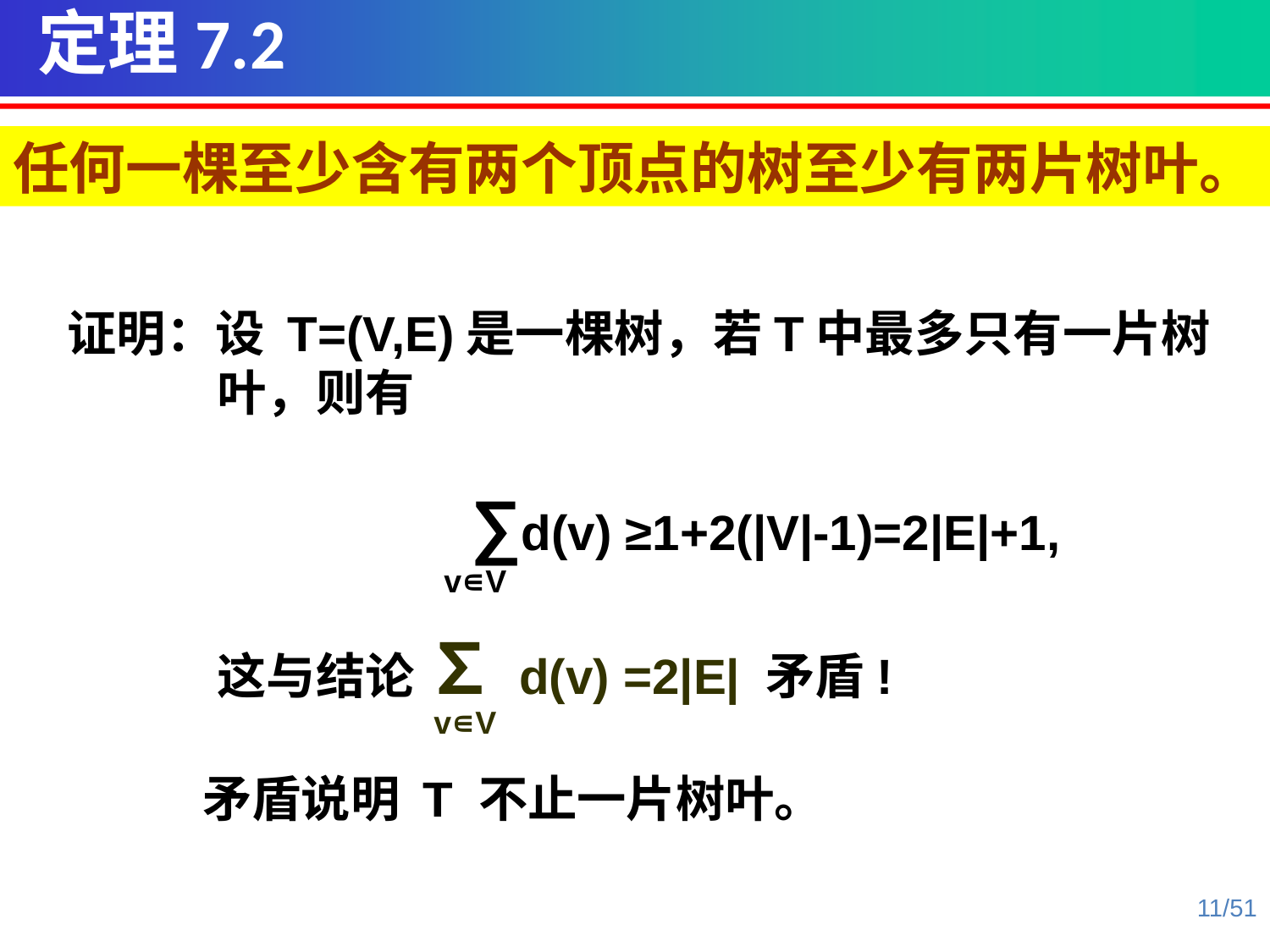

定理7.2
任何一棵至少含有两个顶点的树至少有两片树叶。
证明：设 T=(V,E)是一棵树，若T中最多只有一片树叶，则有

			∑d(v) ≥1+2(|V|-1)=2|E|+1,

    	这与结论 ∑ d(v) =2|E| 矛盾!

           矛盾说明 T 不止一片树叶。
v∊V
v∊V
11/51